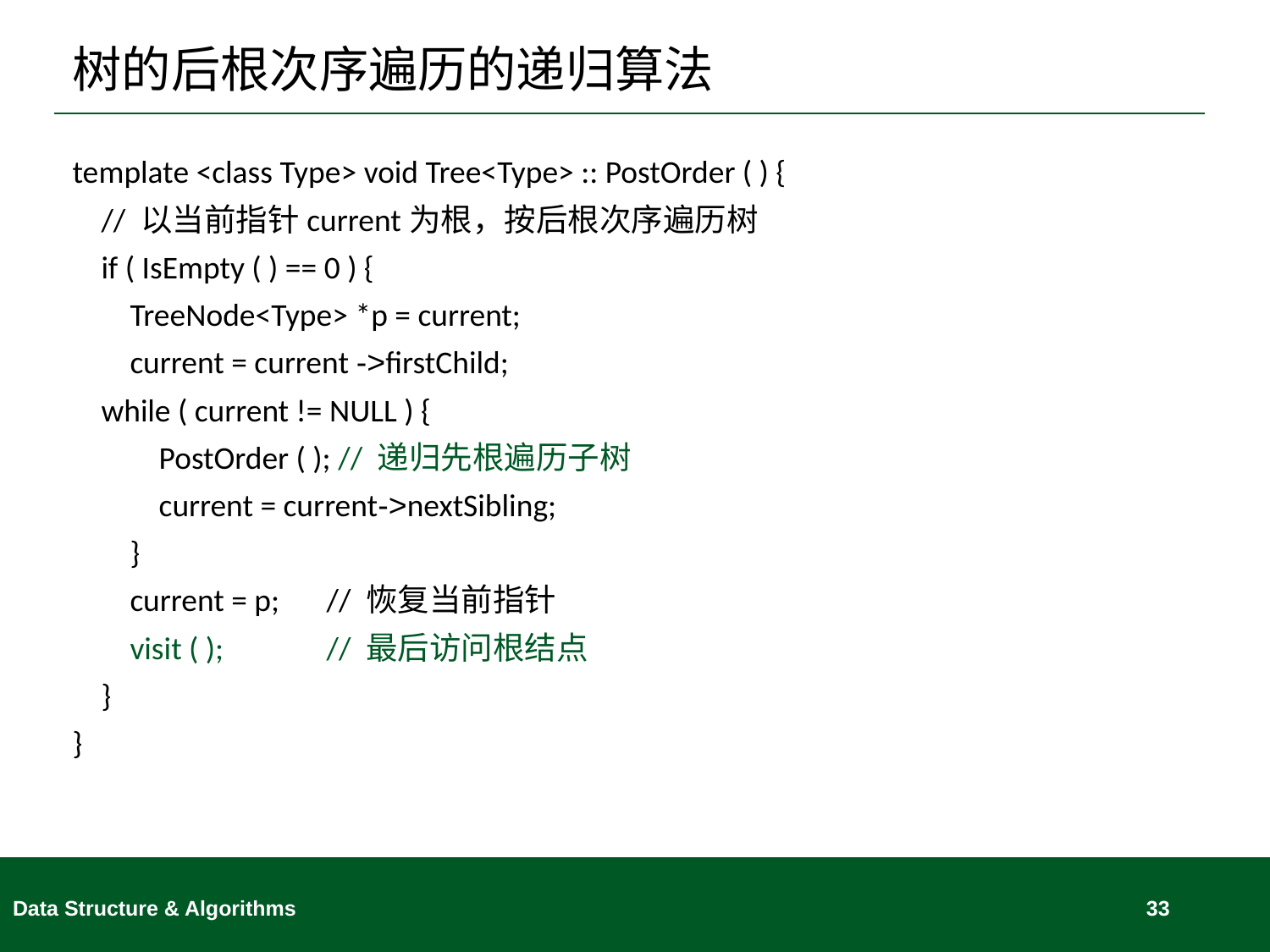

# 树的后根次序遍历的递归算法
template <class Type> void Tree<Type> :: PostOrder ( ) {
    // 以当前指针current为根，按后根次序遍历树
    if ( IsEmpty ( ) == 0 ) {
        TreeNode<Type> *p = current;
        current = current ->firstChild;
    while ( current != NULL ) {
            PostOrder ( ); // 递归先根遍历子树
            current = current->nextSibling;
        }
        current = p; 	// 恢复当前指针
        visit ( );	// 最后访问根结点
    }
}
Data Structure & Algorithms
33